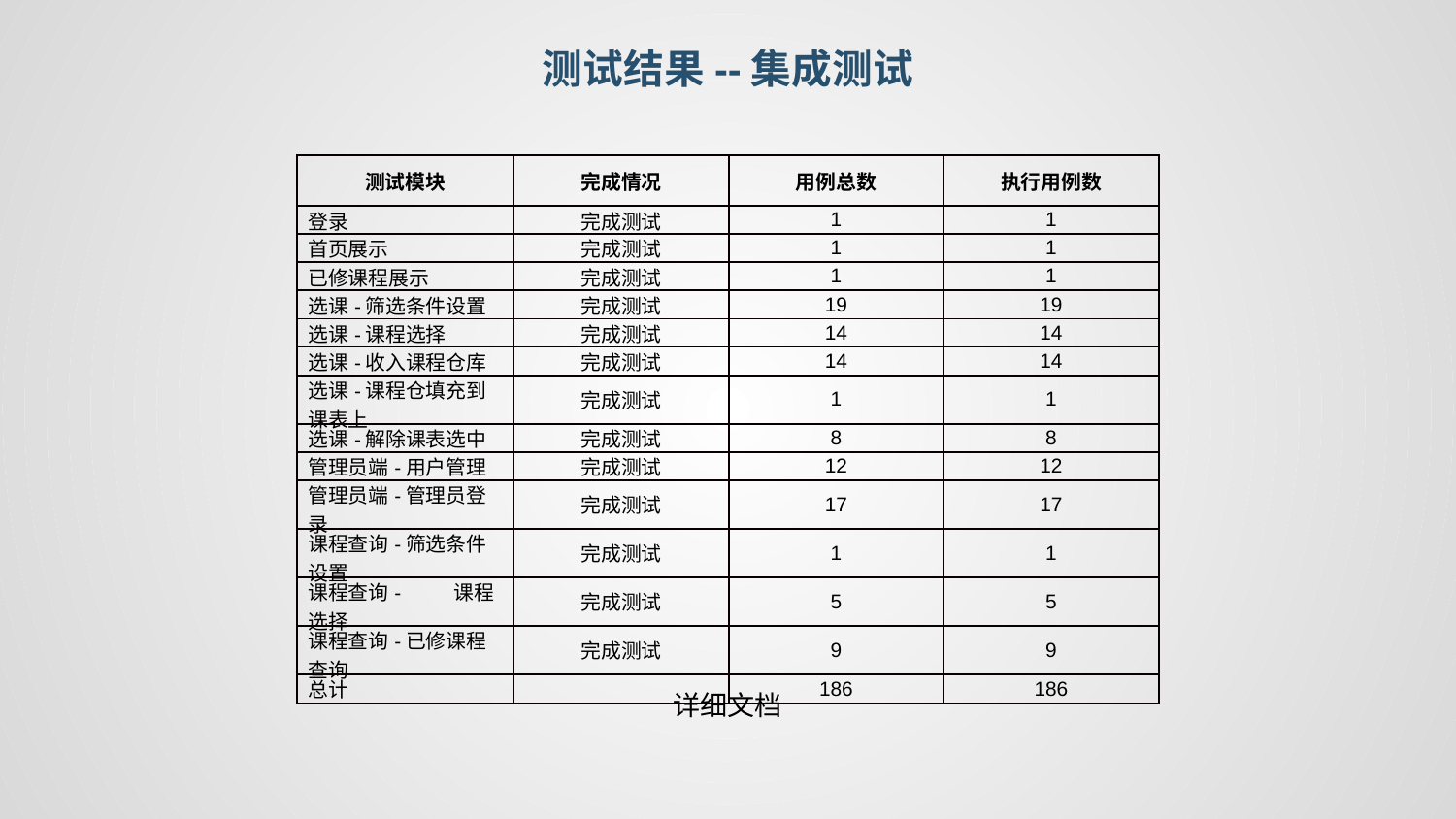

测试结果--集成测试
| 测试模块 | 完成情况 | 用例总数 | 执行用例数 |
| --- | --- | --- | --- |
| 登录 | 完成测试 | 1 | 1 |
| 首页展示 | 完成测试 | 1 | 1 |
| 已修课程展示 | 完成测试 | 1 | 1 |
| 选课-筛选条件设置 | 完成测试 | 19 | 19 |
| 选课-课程选择 | 完成测试 | 14 | 14 |
| 选课-收入课程仓库 | 完成测试 | 14 | 14 |
| 选课-课程仓填充到课表上 | 完成测试 | 1 | 1 |
| 选课-解除课表选中 | 完成测试 | 8 | 8 |
| 管理员端-用户管理 | 完成测试 | 12 | 12 |
| 管理员端-管理员登录 | 完成测试 | 17 | 17 |
| 课程查询-筛选条件设置 | 完成测试 | 1 | 1 |
| 课程查询- 课程选择 | 完成测试 | 5 | 5 |
| 课程查询-已修课程查询 | 完成测试 | 9 | 9 |
| 总计 |  | 186 | 186 |
详细文档